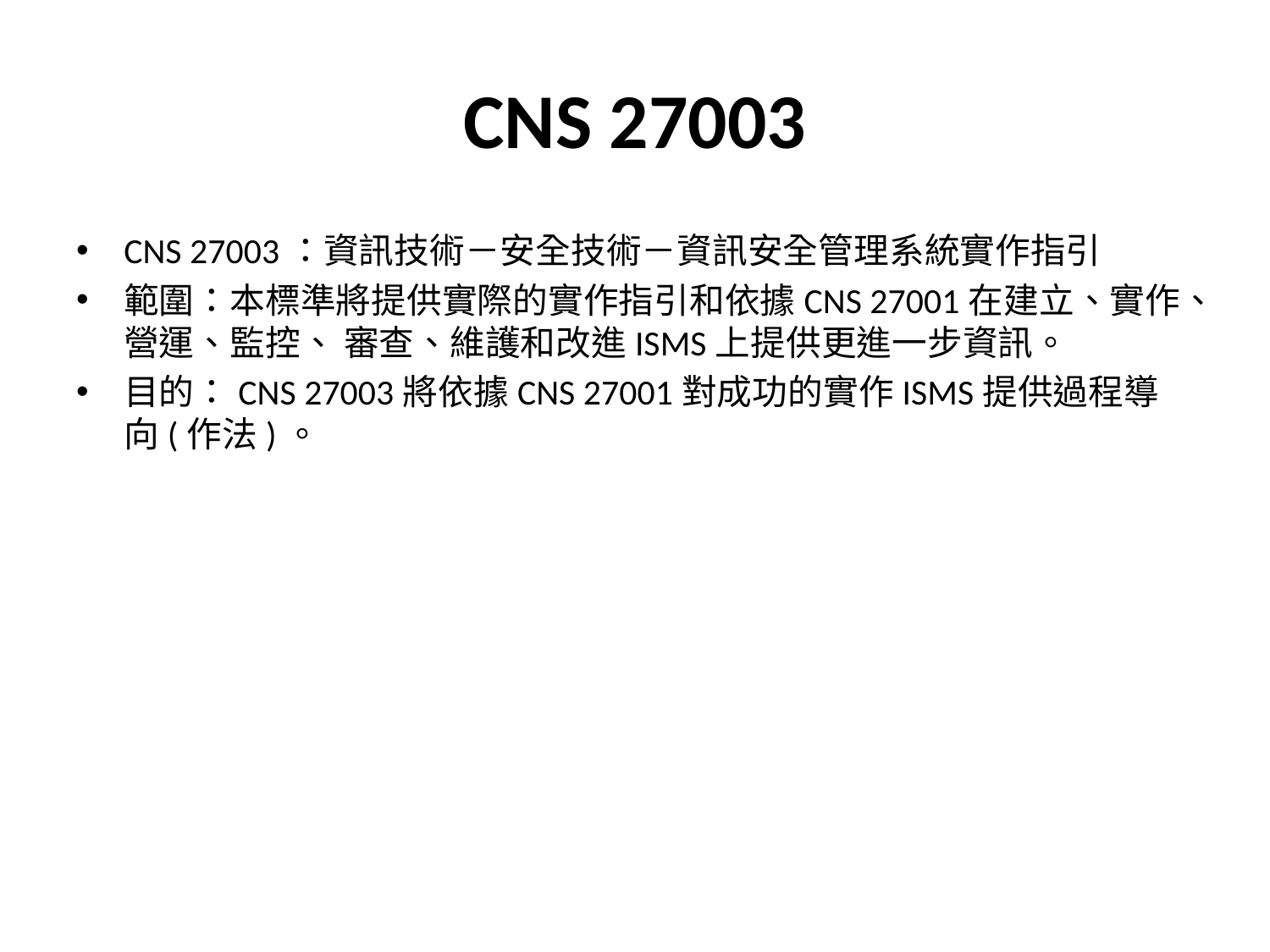

# CNS 27003
CNS 27003：資訊技術－安全技術－資訊安全管理系統實作指引
範圍：本標準將提供實際的實作指引和依據CNS 27001在建立、實作、營運、監控、 審查、維護和改進ISMS上提供更進一步資訊。
目的：CNS 27003將依據CNS 27001對成功的實作ISMS提供過程導向(作法)。